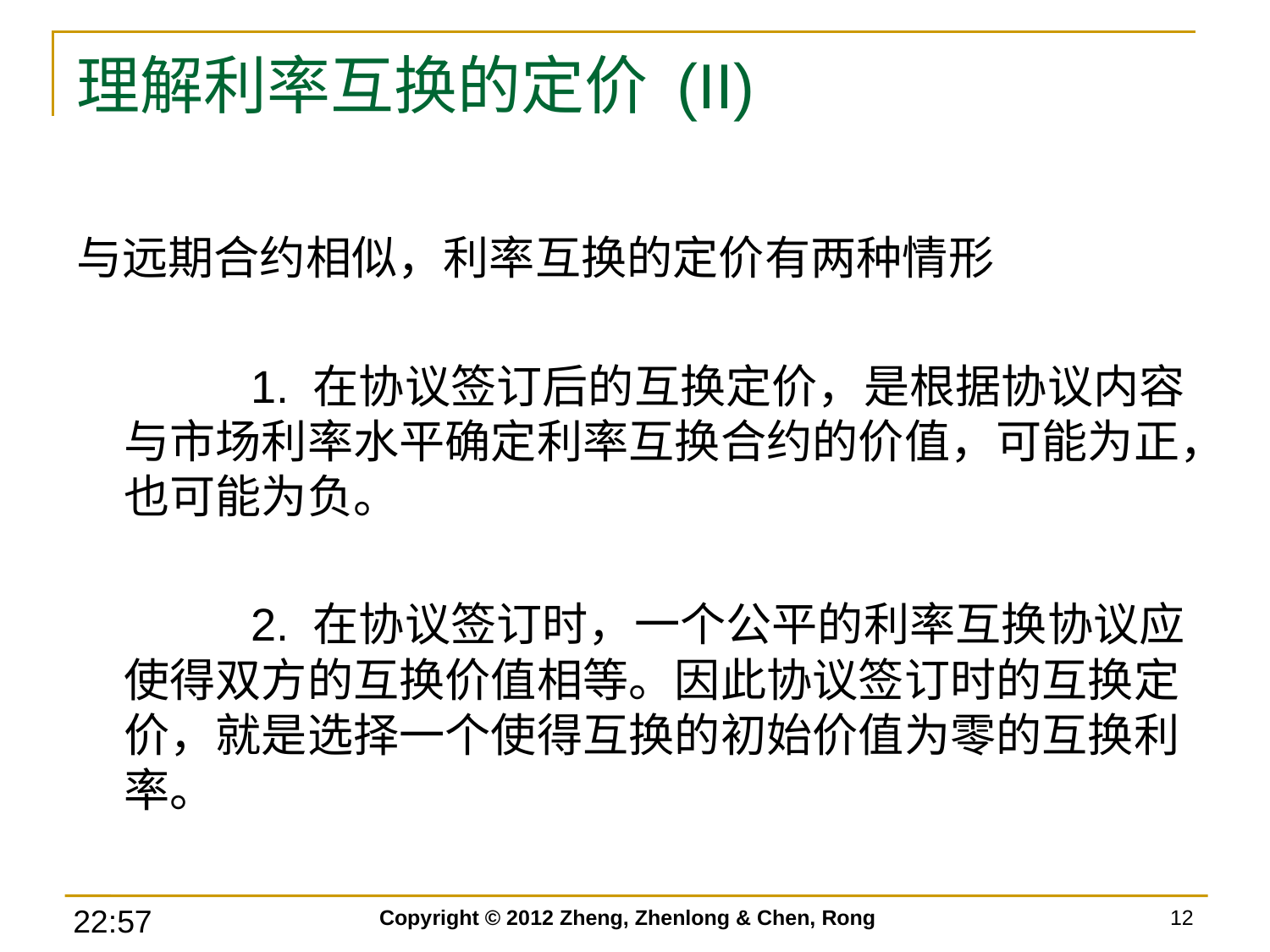

# 理解利率互换的定价 (II)
与远期合约相似，利率互换的定价有两种情形

		1. 在协议签订后的互换定价，是根据协议内容与市场利率水平确定利率互换合约的价值，可能为正，也可能为负。

		2. 在协议签订时，一个公平的利率互换协议应使得双方的互换价值相等。因此协议签订时的互换定价，就是选择一个使得互换的初始价值为零的互换利率。
Copyright © 2012 Zheng, Zhenlong & Chen, Rong
12